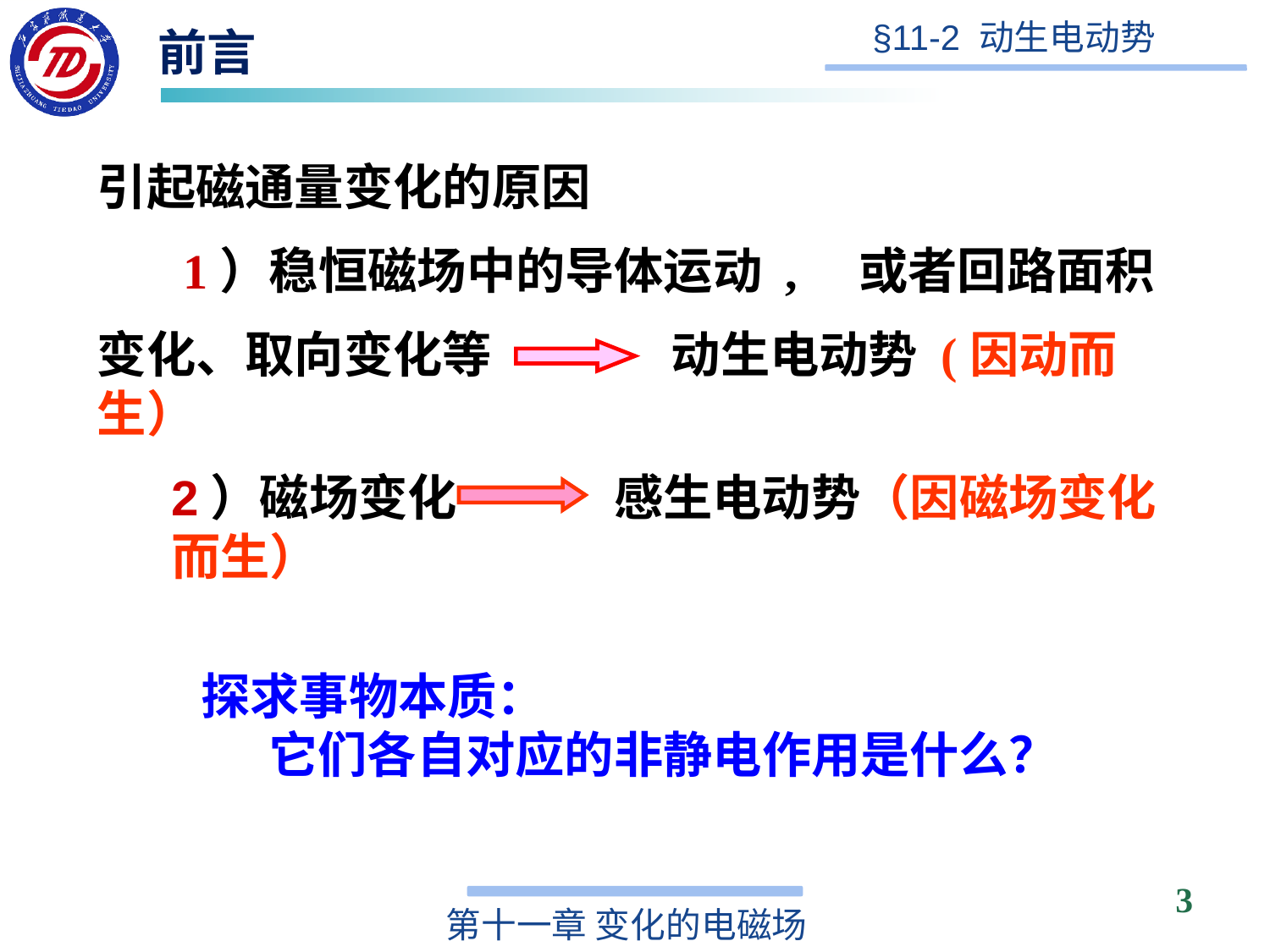

前言

引起磁通量变化的原因
       1）稳恒磁场中的导体运动 ,    或者回路面积
变化、取向变化等                动生电动势 (因动而生）

2）磁场变化              感生电动势（因磁场变化而生）

探求事物本质：
     它们各自对应的非静电作用是什么？
3